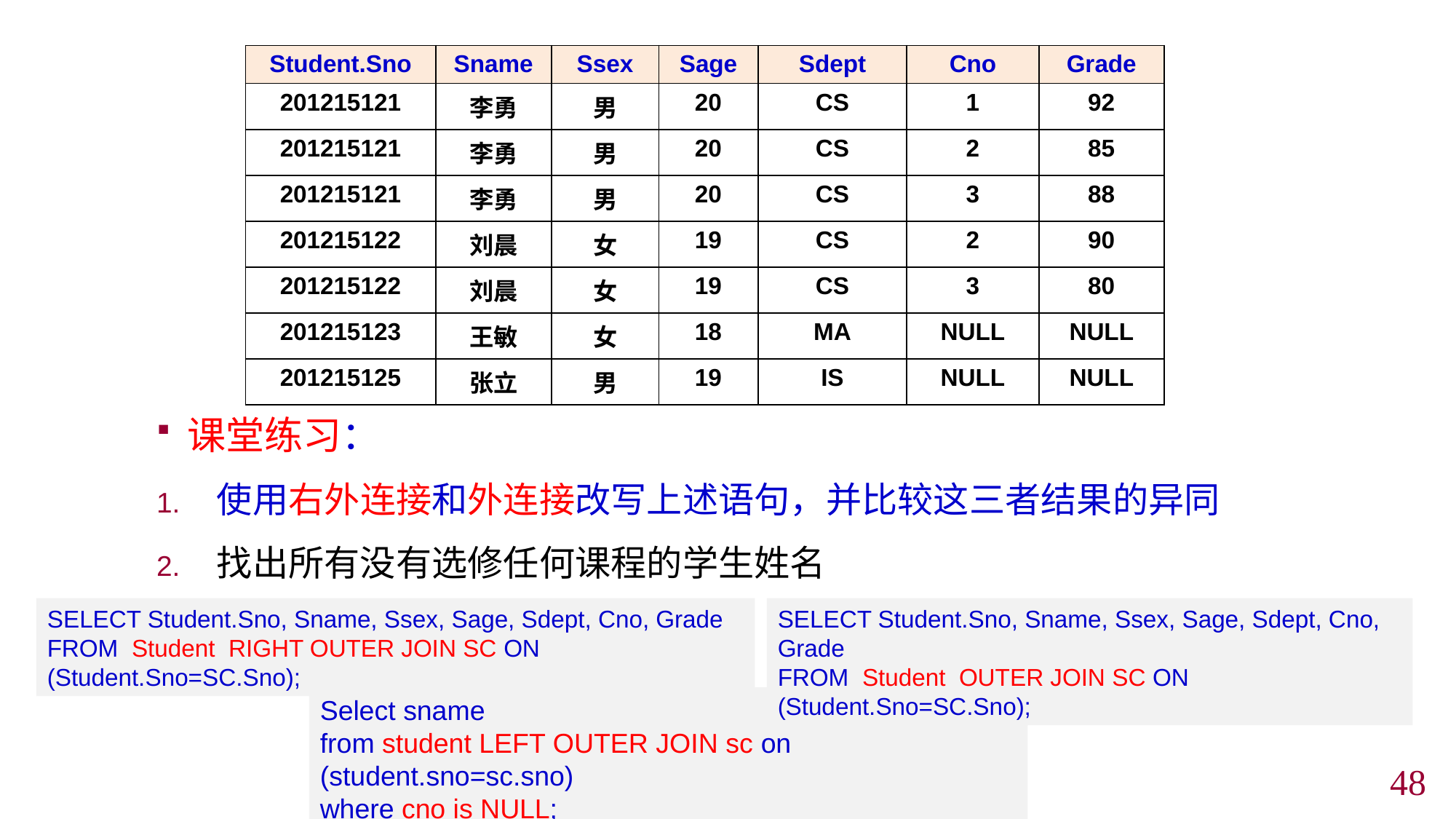

| Student.Sno | Sname | Ssex | Sage | Sdept | Cno | Grade |
| --- | --- | --- | --- | --- | --- | --- |
| 201215121 | 李勇 | 男 | 20 | CS | 1 | 92 |
| 201215121 | 李勇 | 男 | 20 | CS | 2 | 85 |
| 201215121 | 李勇 | 男 | 20 | CS | 3 | 88 |
| 201215122 | 刘晨 | 女 | 19 | CS | 2 | 90 |
| 201215122 | 刘晨 | 女 | 19 | CS | 3 | 80 |
| 201215123 | 王敏 | 女 | 18 | MA | NULL | NULL |
| 201215125 | 张立 | 男 | 19 | IS | NULL | NULL |
课堂练习：
使用右外连接和外连接改写上述语句，并比较这三者结果的异同
找出所有没有选修任何课程的学生姓名
SELECT Student.Sno, Sname, Ssex, Sage, Sdept, Cno, Grade
FROM  Student  RIGHT OUTER JOIN SC ON   (Student.Sno=SC.Sno);
SELECT Student.Sno, Sname, Ssex, Sage, Sdept, Cno, Grade
FROM  Student  OUTER JOIN SC ON   (Student.Sno=SC.Sno);
Select sname
from student LEFT OUTER JOIN sc on (student.sno=sc.sno)
where cno is NULL;
48